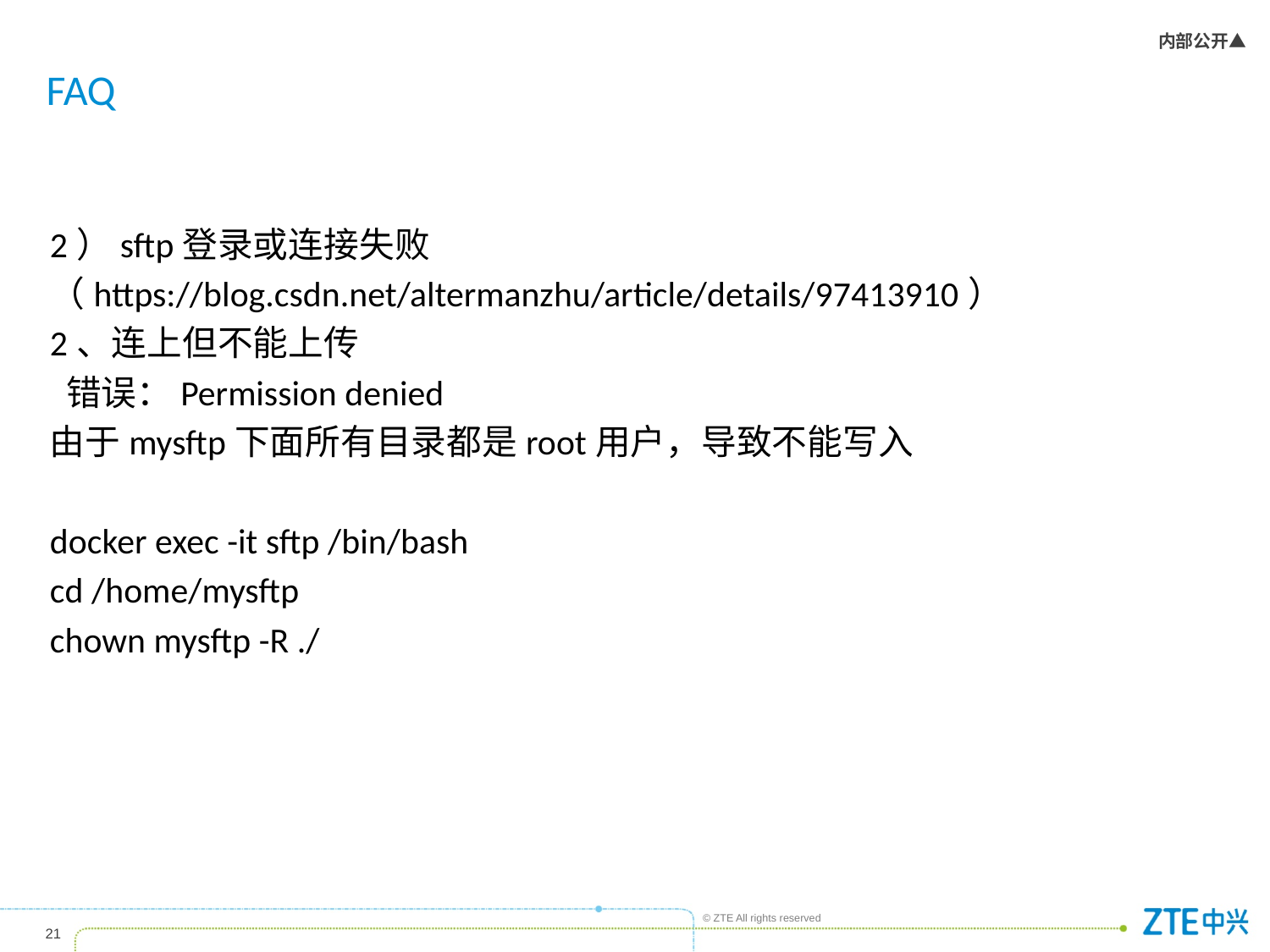

# FAQ
2）sftp登录或连接失败
（https://blog.csdn.net/altermanzhu/article/details/97413910）
2、连上但不能上传
 错误：Permission denied
由于mysftp下面所有目录都是root用户，导致不能写入

docker exec -it sftp /bin/bash
cd /home/mysftp
chown mysftp -R ./